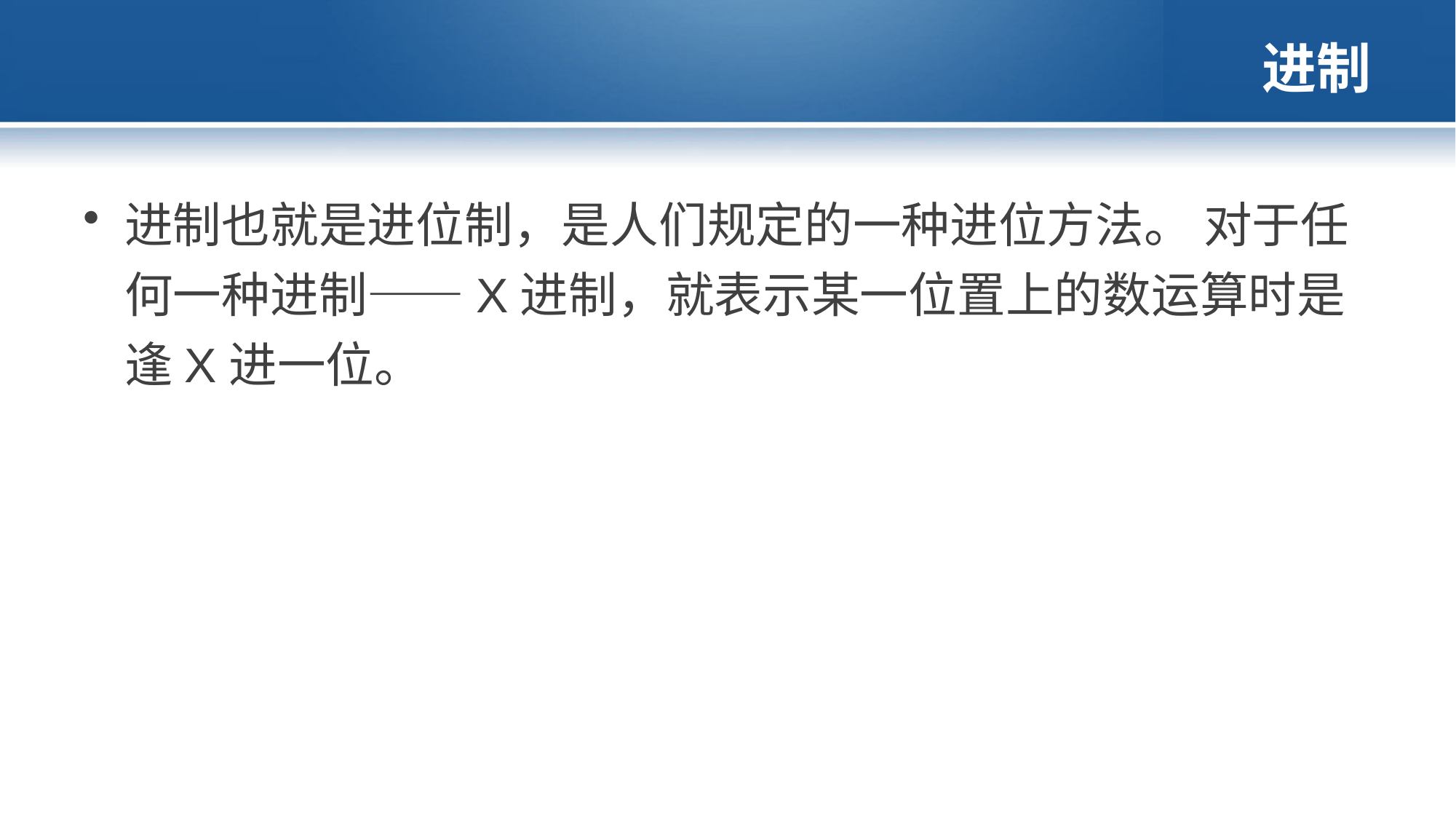

# 进制
进制也就是进位制，是人们规定的一种进位方法。 对于任何一种进制——X进制，就表示某一位置上的数运算时是逢X进一位。